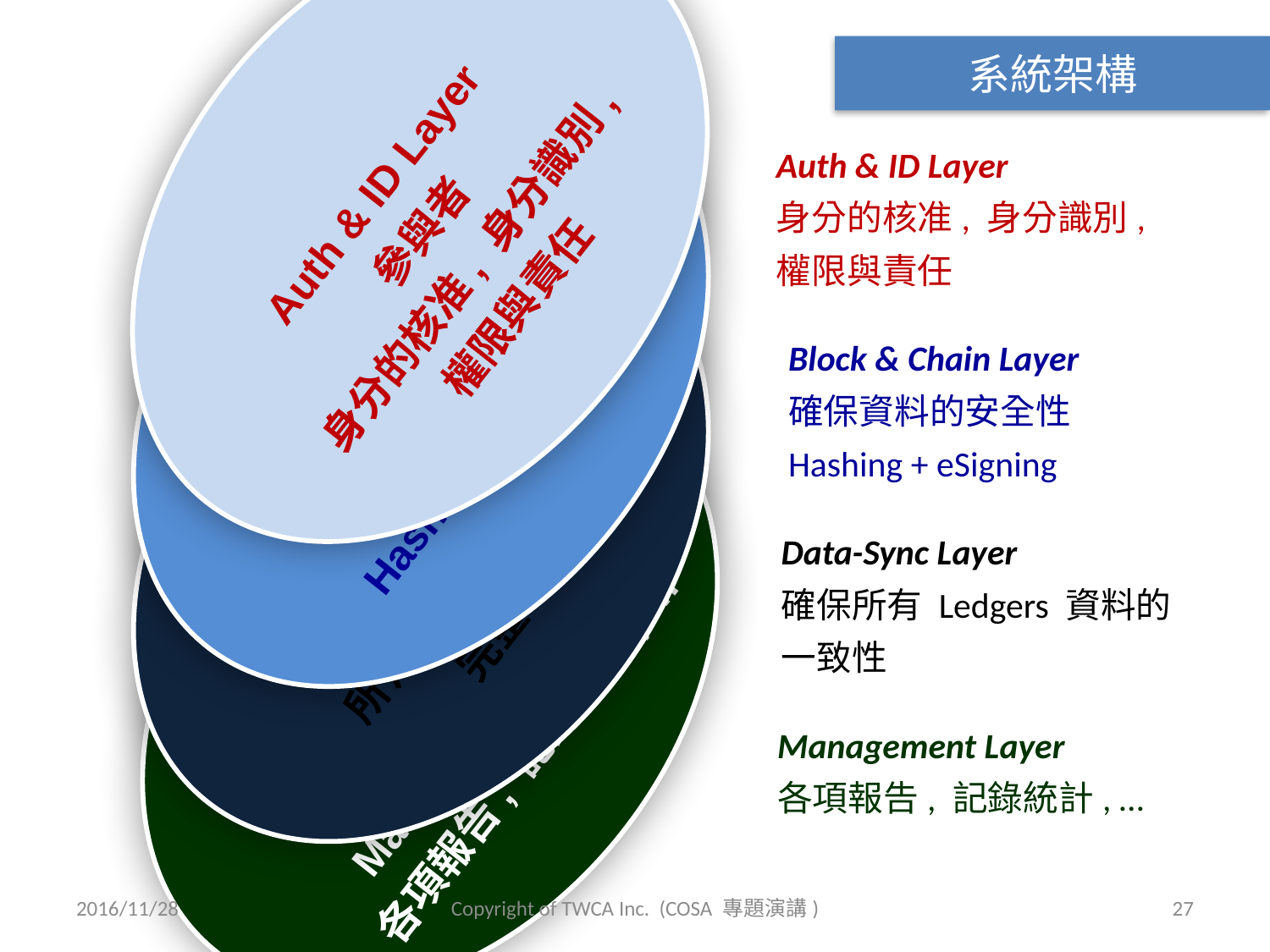

Auth & ID Layer
參與者
身分的核准, 身分識別,
權限與責任
系統架構

Block & Chain Layer
確保資料的安全性
Hashing + eSigning
Auth & ID Layer
身分的核准, 身分識別,
權限與責任

Data-Sync Layer
確保
所有 Ledgers 資料
完整一致
Block & Chain Layer
確保資料的安全性
Hashing + eSigning

Management Layer
各項報告, 記錄統計, …
Data-Sync Layer
確保所有 Ledgers 資料的
一致性
Management Layer
各項報告, 記錄統計, …
2016/11/28
Copyright of TWCA Inc.  (COSA 專題演講)
27